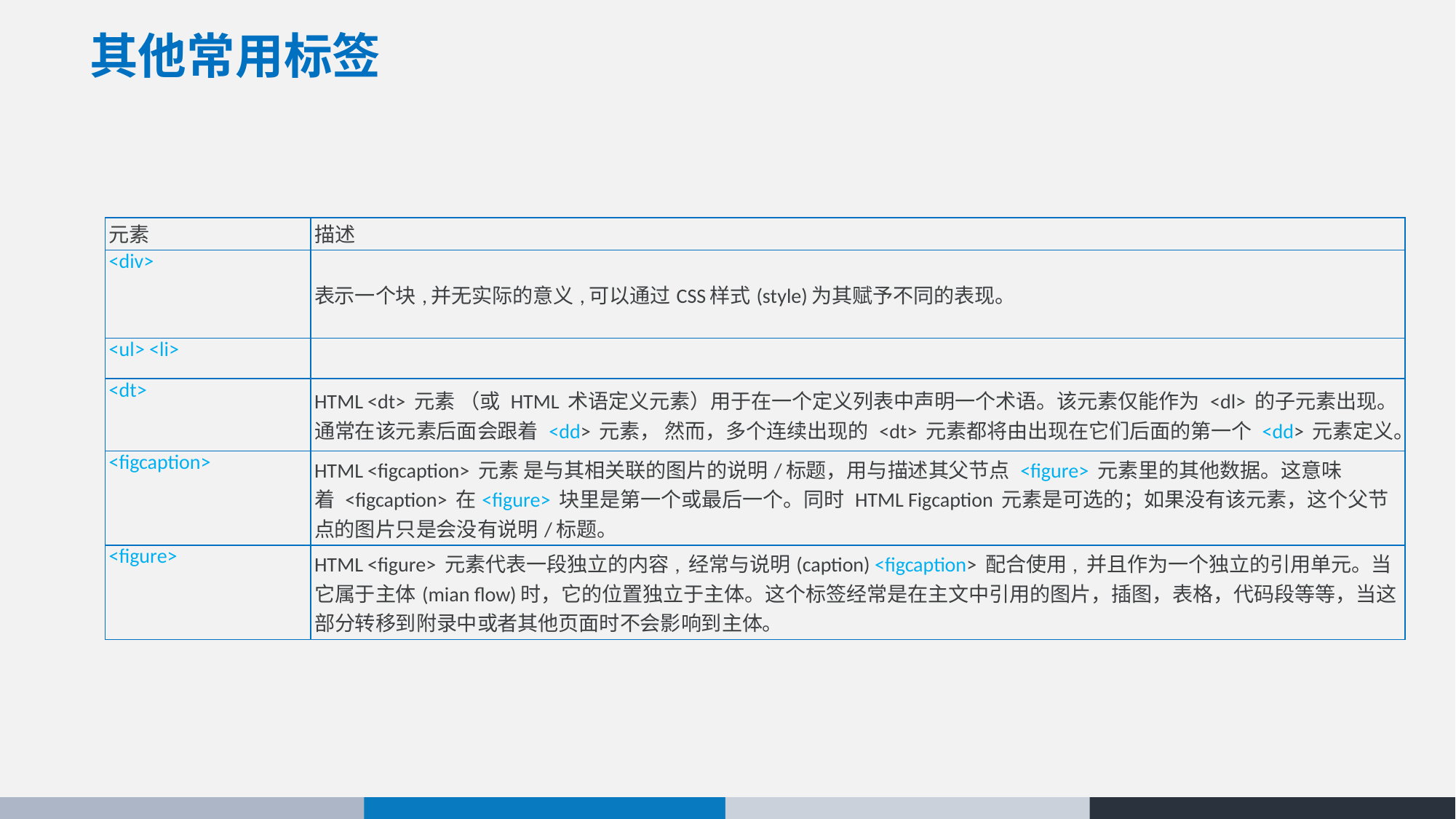

# 其他常用标签

| 元素 | 描述 |
| --- | --- |
| <div> | 表示一个块,并无实际的意义,可以通过CSS样式(style)为其赋予不同的表现。 |
| <ul> <li> |  |
| <dt> | HTML <dt> 元素 （或 HTML 术语定义元素）用于在一个定义列表中声明一个术语。该元素仅能作为 <dl> 的子元素出现。通常在该元素后面会跟着 <dd> 元素， 然而，多个连续出现的 <dt> 元素都将由出现在它们后面的第一个 <dd> 元素定义。 |
| <figcaption> | HTML <figcaption> 元素 是与其相关联的图片的说明/标题，用与描述其父节点 <figure> 元素里的其他数据。这意味着 <figcaption> 在<figure> 块里是第一个或最后一个。同时 HTML Figcaption 元素是可选的；如果没有该元素，这个父节点的图片只是会没有说明/标题。 |
| <figure> | HTML <figure> 元素代表一段独立的内容, 经常与说明(caption) <figcaption> 配合使用, 并且作为一个独立的引用单元。当它属于主体(mian flow)时，它的位置独立于主体。这个标签经常是在主文中引用的图片，插图，表格，代码段等等，当这部分转移到附录中或者其他页面时不会影响到主体。 |